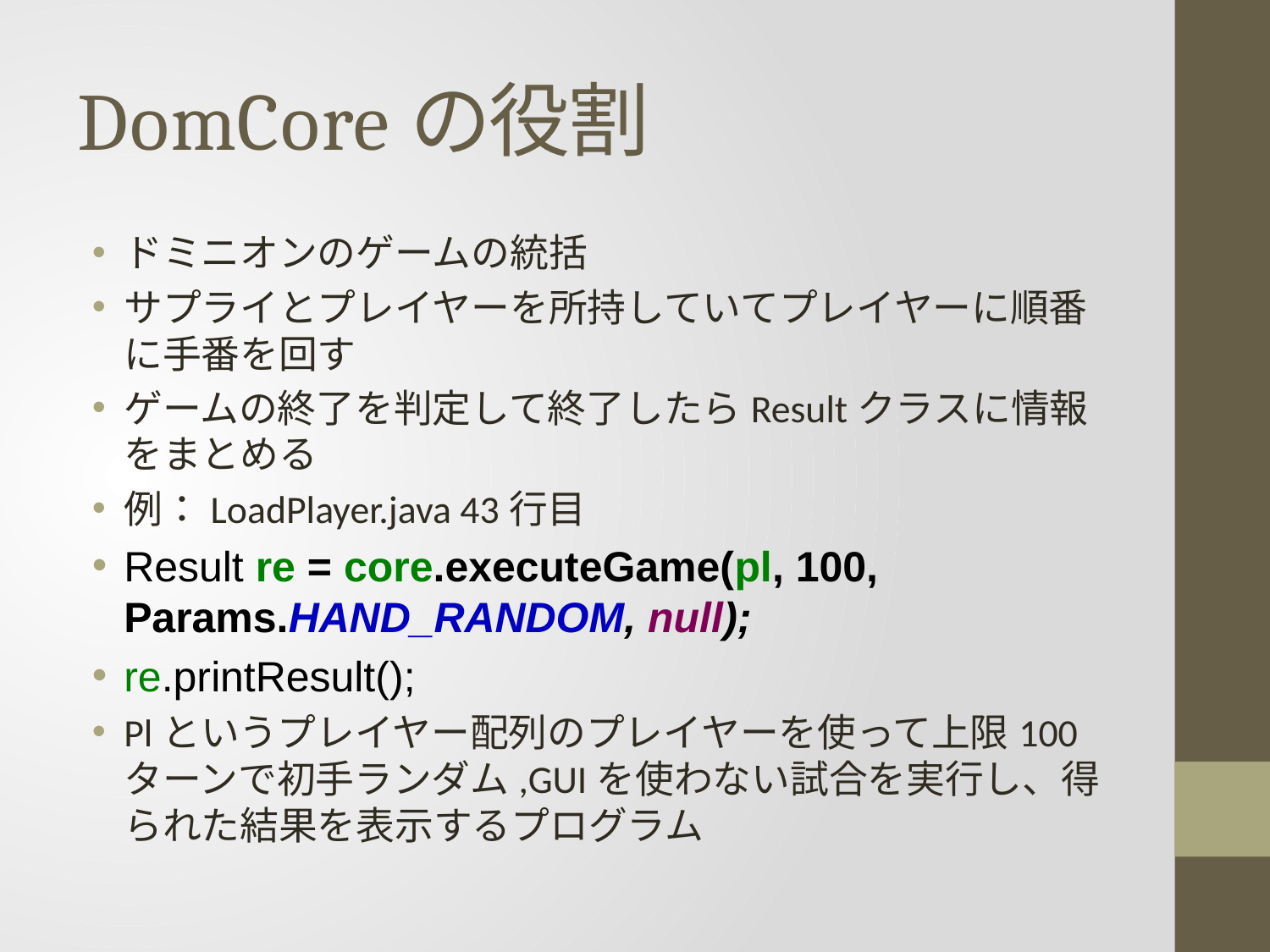

# DomCoreの役割
ドミニオンのゲームの統括
サプライとプレイヤーを所持していてプレイヤーに順番に手番を回す
ゲームの終了を判定して終了したらResultクラスに情報をまとめる
例：LoadPlayer.java 43行目
Result re = core.executeGame(pl, 100, Params.HAND_RANDOM, null);
re.printResult();
Plというプレイヤー配列のプレイヤーを使って上限100ターンで初手ランダム,GUIを使わない試合を実行し、得られた結果を表示するプログラム